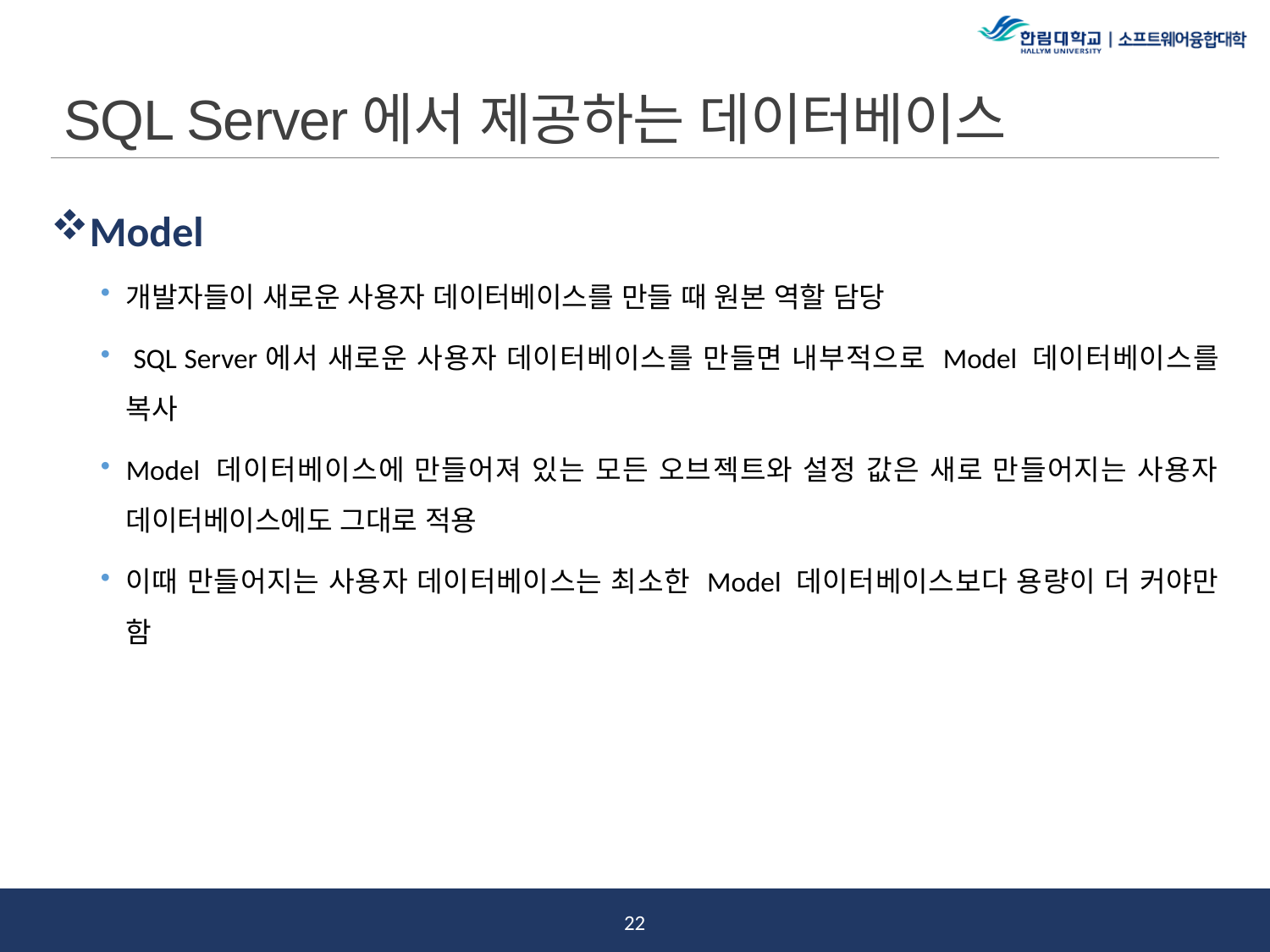

# SQL Server에서 제공하는 데이터베이스
Model
개발자들이 새로운 사용자 데이터베이스를 만들 때 원본 역할 담당
 SQL Server에서 새로운 사용자 데이터베이스를 만들면 내부적으로 Model 데이터베이스를 복사
Model 데이터베이스에 만들어져 있는 모든 오브젝트와 설정 값은 새로 만들어지는 사용자 데이터베이스에도 그대로 적용
이때 만들어지는 사용자 데이터베이스는 최소한 Model 데이터베이스보다 용량이 더 커야만 함

22